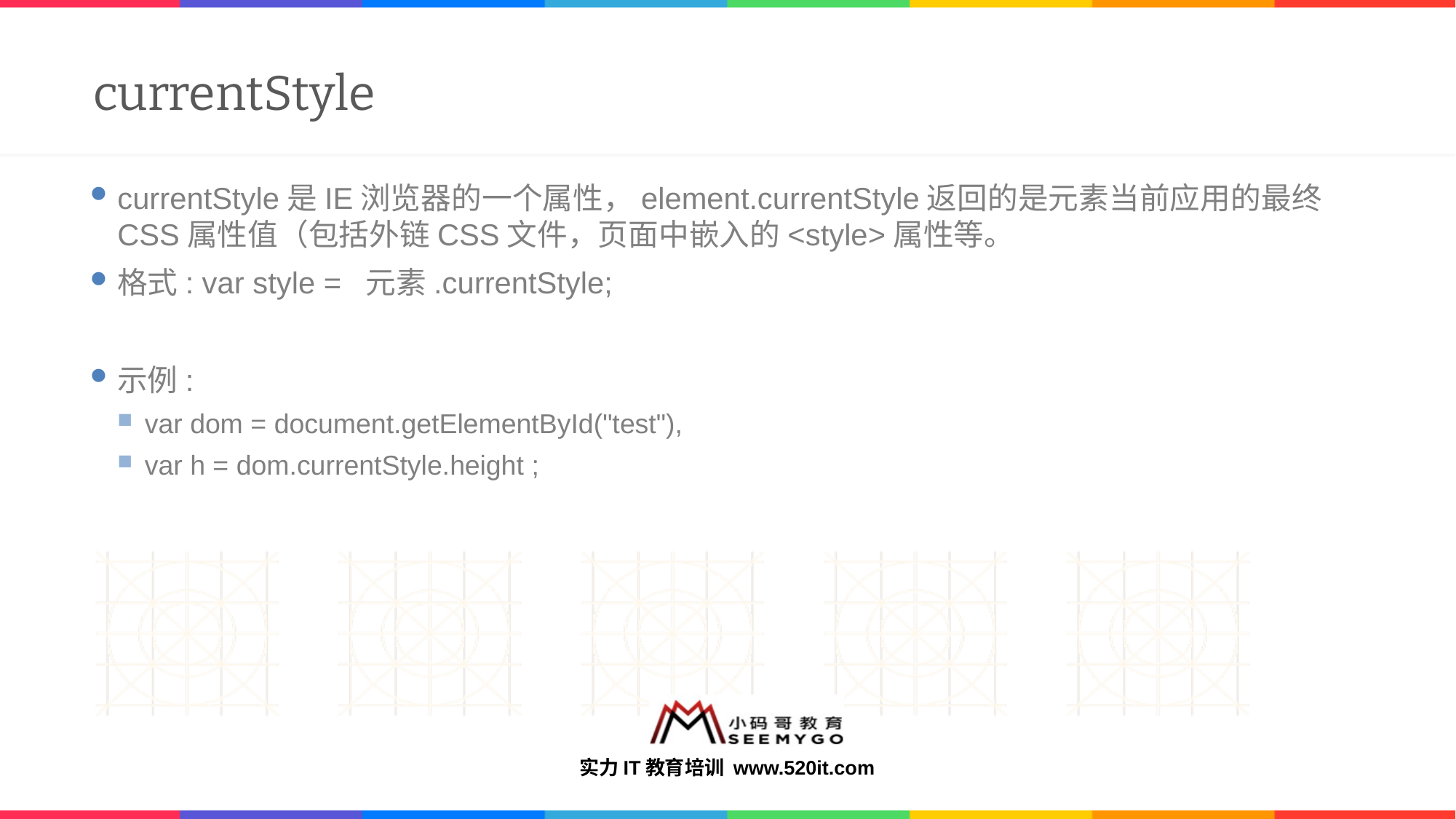

# currentStyle
currentStyle是IE浏览器的一个属性，element.currentStyle返回的是元素当前应用的最终CSS属性值（包括外链CSS文件，页面中嵌入的<style>属性等。
格式: var style =  元素.currentStyle;

示例:
var dom = document.getElementById("test"),
var h = dom.currentStyle.height ;